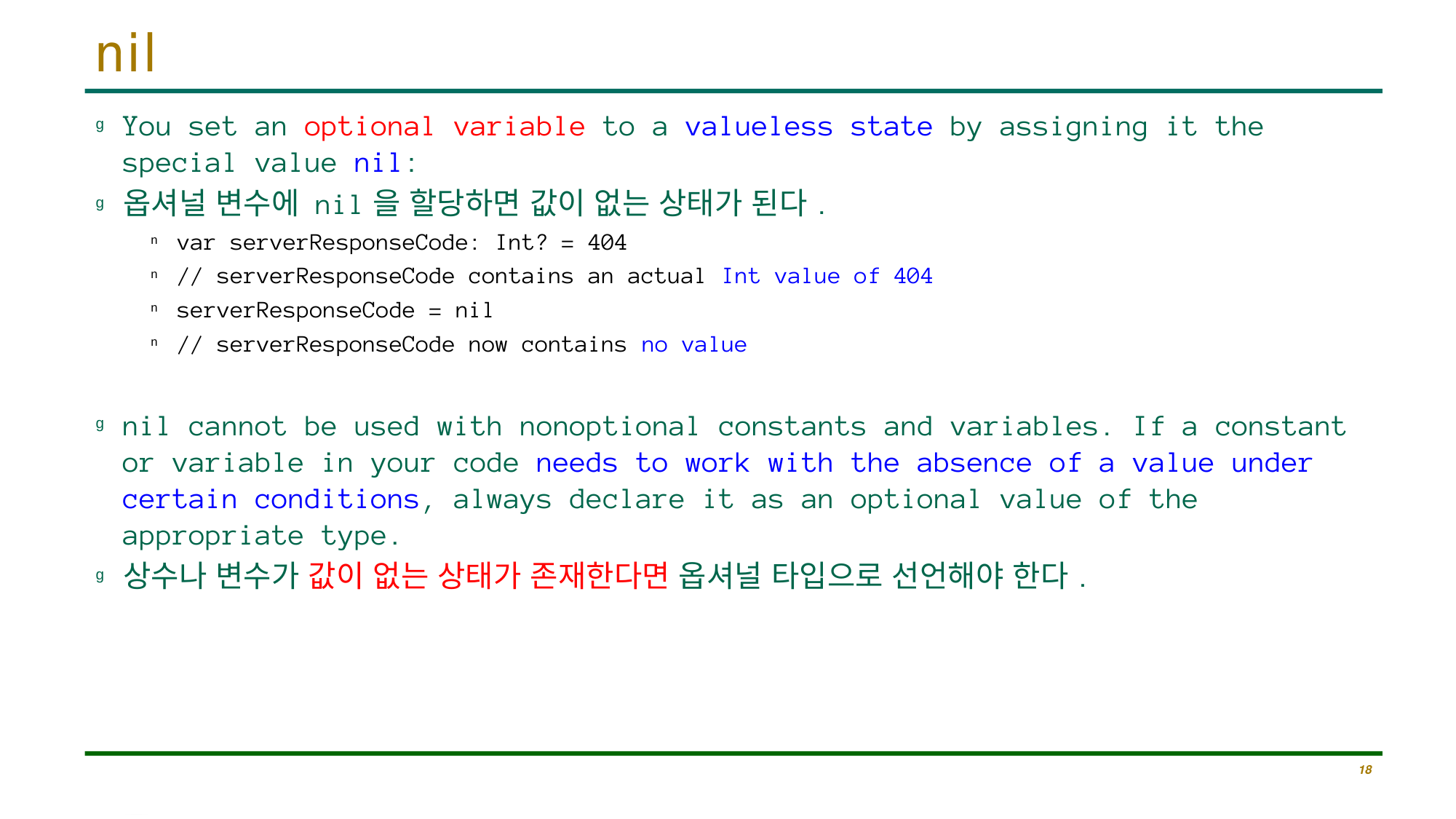

# nil
You set an optional variable to a valueless state by assigning it the special value nil:
옵셔널 변수에 nil을 할당하면 값이 없는 상태가 된다.
var serverResponseCode: Int? = 404
// serverResponseCode contains an actual Int value of 404
serverResponseCode = nil
// serverResponseCode now contains no value

nil cannot be used with nonoptional constants and variables. If a constant or variable in your code needs to work with the absence of a value under certain conditions, always declare it as an optional value of the appropriate type.
상수나 변수가 값이 없는 상태가 존재한다면 옵셔널 타입으로 선언해야 한다.